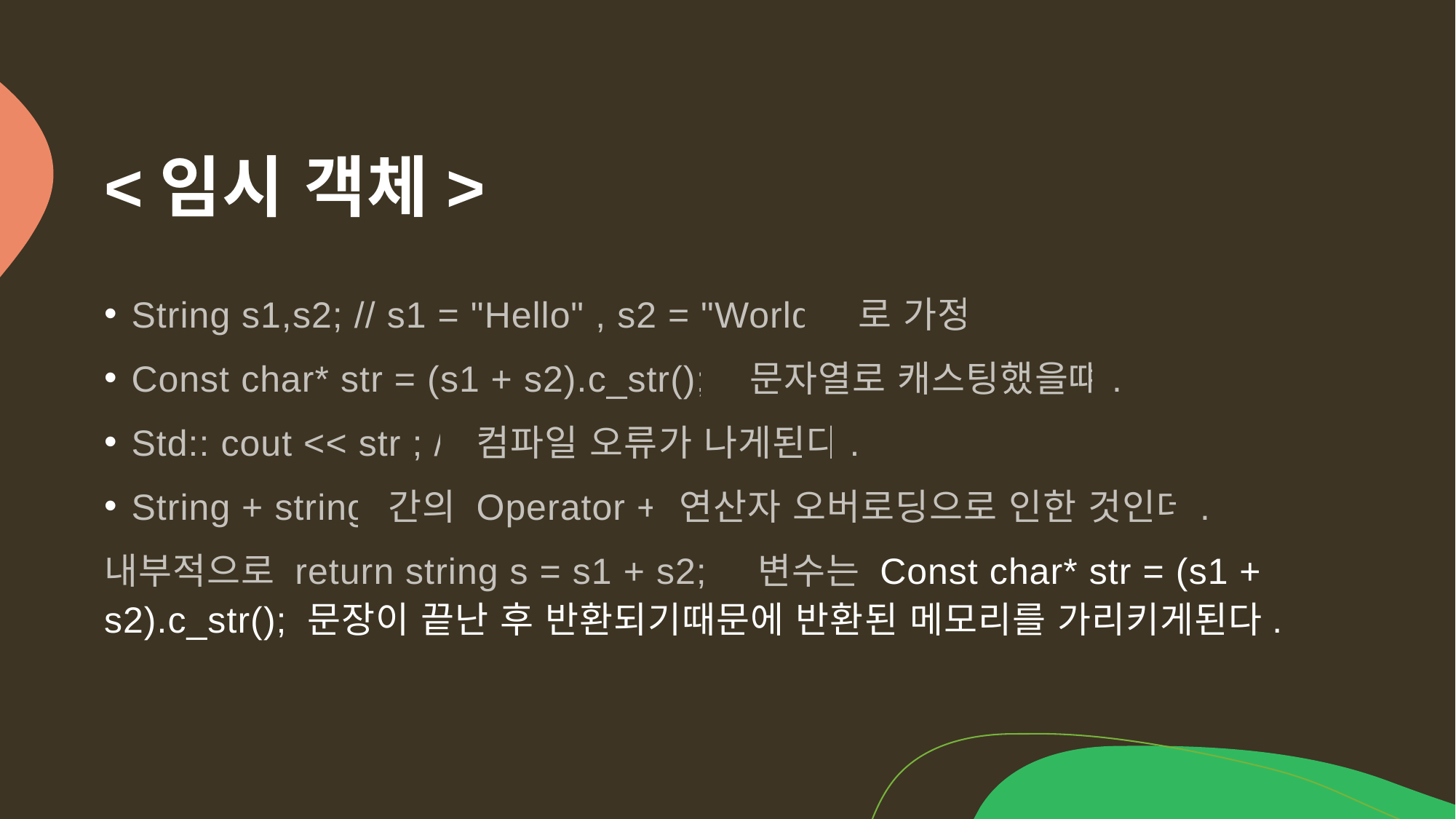

# <임시 객체>
String s1,s2; // s1 = "Hello" , s2 = "World " 로 가정
Const char* str = (s1 + s2).c_str();// 문자열로 캐스팅했을떄.
Std:: cout << str ; // 컴파일 오류가 나게된다.
String + string 간의 Operator + 연산자 오버로딩으로 인한 것인데.
내부적으로 return string s = s1 + s2; s 변수는 Const char* str = (s1 + s2).c_str(); 문장이 끝난 후 반환되기때문에 반환된 메모리를 가리키게된다.